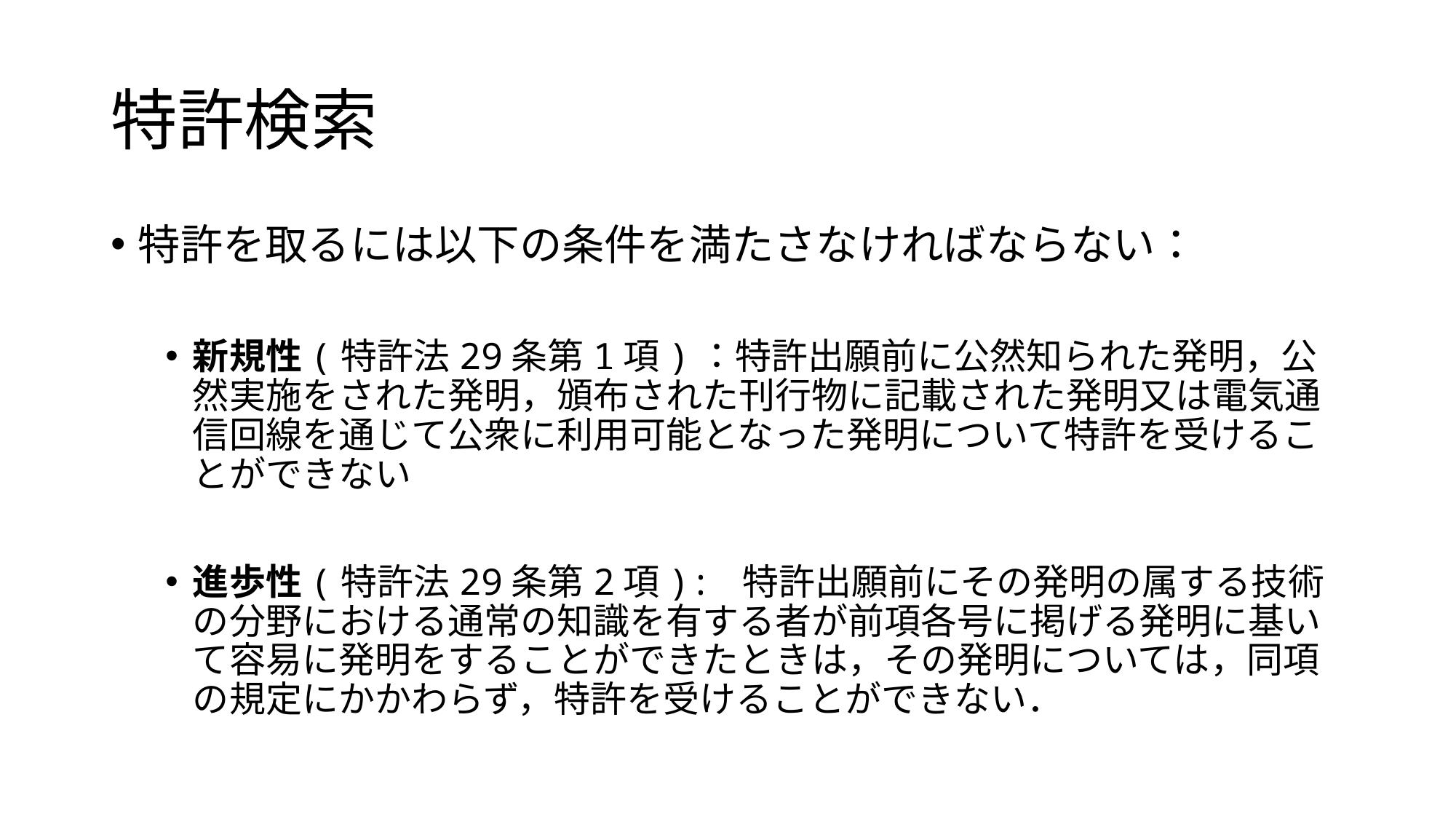

# 特許検索
特許を取るには以下の条件を満たさなければならない：

新規性(特許法29条第1項)：特許出願前に公然知られた発明，公然実施をされた発明，頒布された刊行物に記載された発明又は電気通信回線を通じて公衆に利用可能となった発明について特許を受けることができない

進歩性(特許法29条第2項): 特許出願前にその発明の属する技術の分野における通常の知識を有する者が前項各号に掲げる発明に基いて容易に発明をすることができたときは，その発明については，同項の規定にかかわらず，特許を受けることができない．